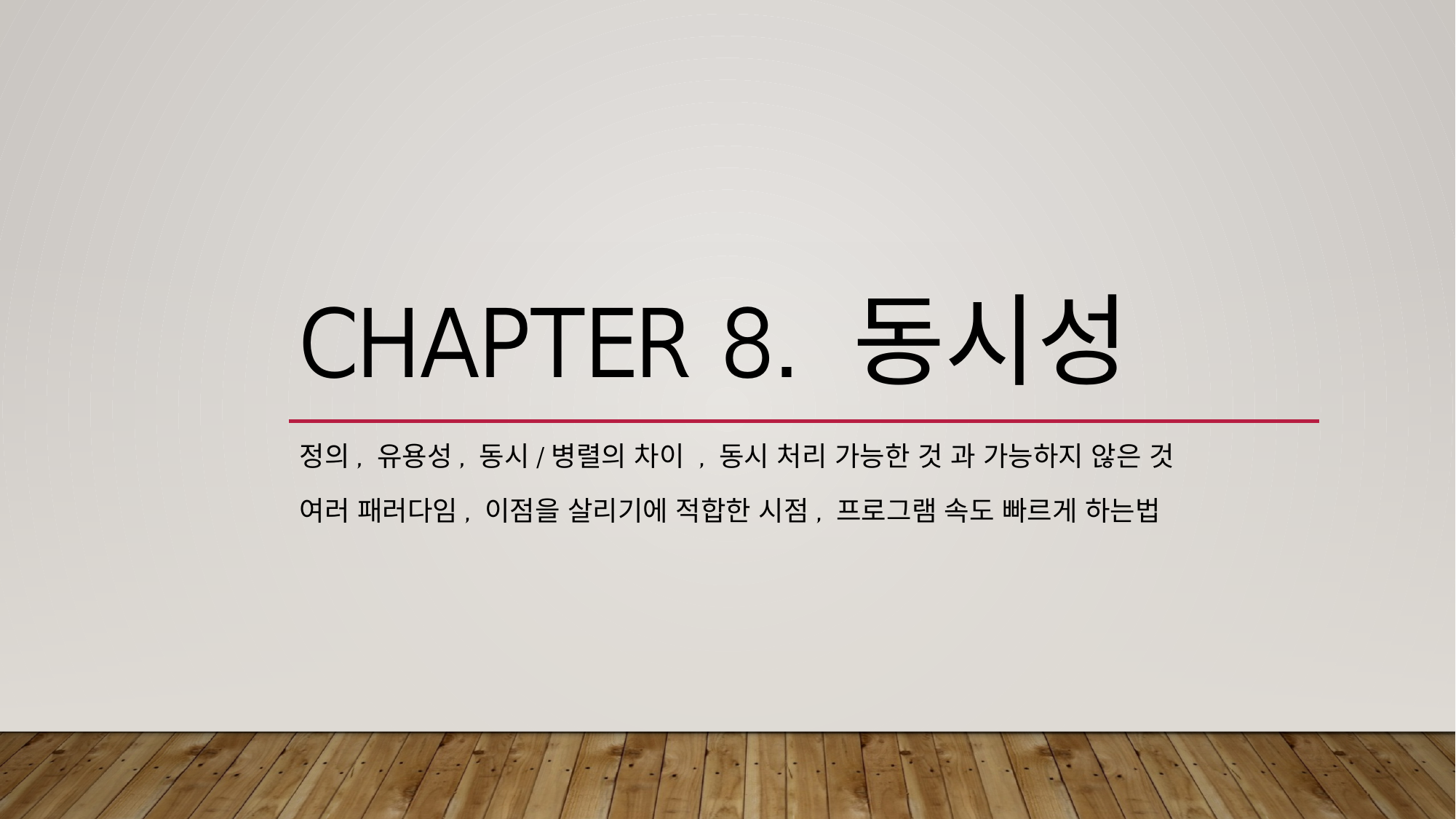

# Chapter 8. 동시성
정의, 유용성, 동시/병렬의 차이 , 동시 처리 가능한 것 과 가능하지 않은 것
여러 패러다임, 이점을 살리기에 적합한 시점, 프로그램 속도 빠르게 하는법